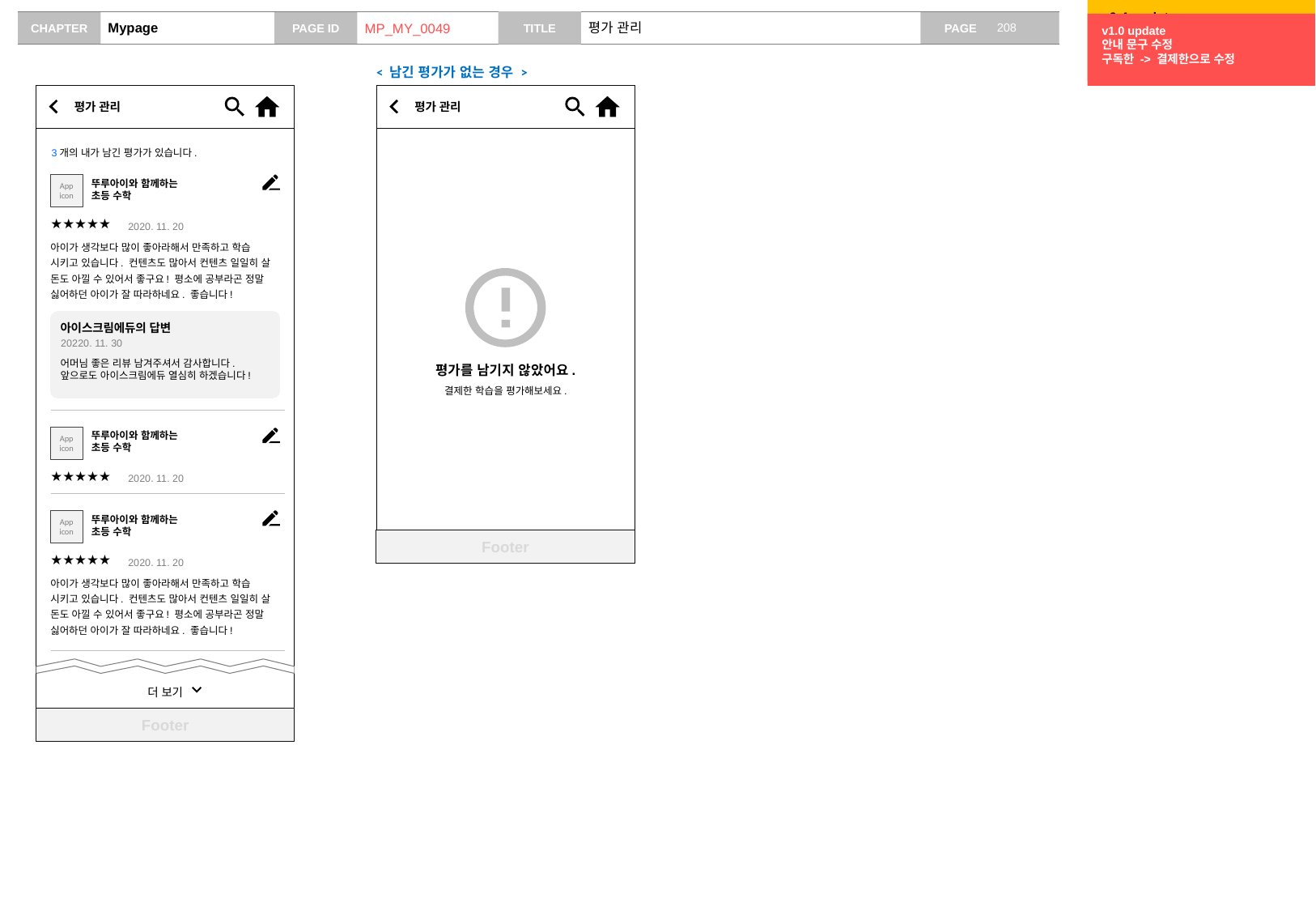

v0.4 update
no data case 추가
# Mypage
MP_MY_0049
평가 관리
v1.0 update
안내 문구 수정
구독한 -> 결제한으로 수정

< 남긴 평가가 없는 경우 >
평가 관리

평가 관리

3개의 내가 남긴 평가가 있습니다.
App
icon
뚜루아이와 함께하는
초등 수학

★★★★★
2020. 11. 20
아이가 생각보다 많이 좋아라해서 만족하고 학습 시키고 있습니다. 컨텐츠도 많아서 컨텐츠 일일히 살 돈도 아낄 수 있어서 좋구요! 평소에 공부라곤 정말 싫어하던 아이가 잘 따라하네요. 좋습니다!

아이스크림에듀의 답변
20220. 11. 30
평가를 남기지 않았어요.
결제한 학습을 평가해보세요.
어머님 좋은 리뷰 남겨주셔서 감사합니다. 앞으로도 아이스크림에듀 열심히 하겠습니다!
App
icon
뚜루아이와 함께하는
초등 수학

★★★★★
2020. 11. 20

App
icon
뚜루아이와 함께하는
초등 수학
Footer
★★★★★
2020. 11. 20
아이가 생각보다 많이 좋아라해서 만족하고 학습 시키고 있습니다. 컨텐츠도 많아서 컨텐츠 일일히 살 돈도 아낄 수 있어서 좋구요! 평소에 공부라곤 정말 싫어하던 아이가 잘 따라하네요. 좋습니다!

더 보기

Footer